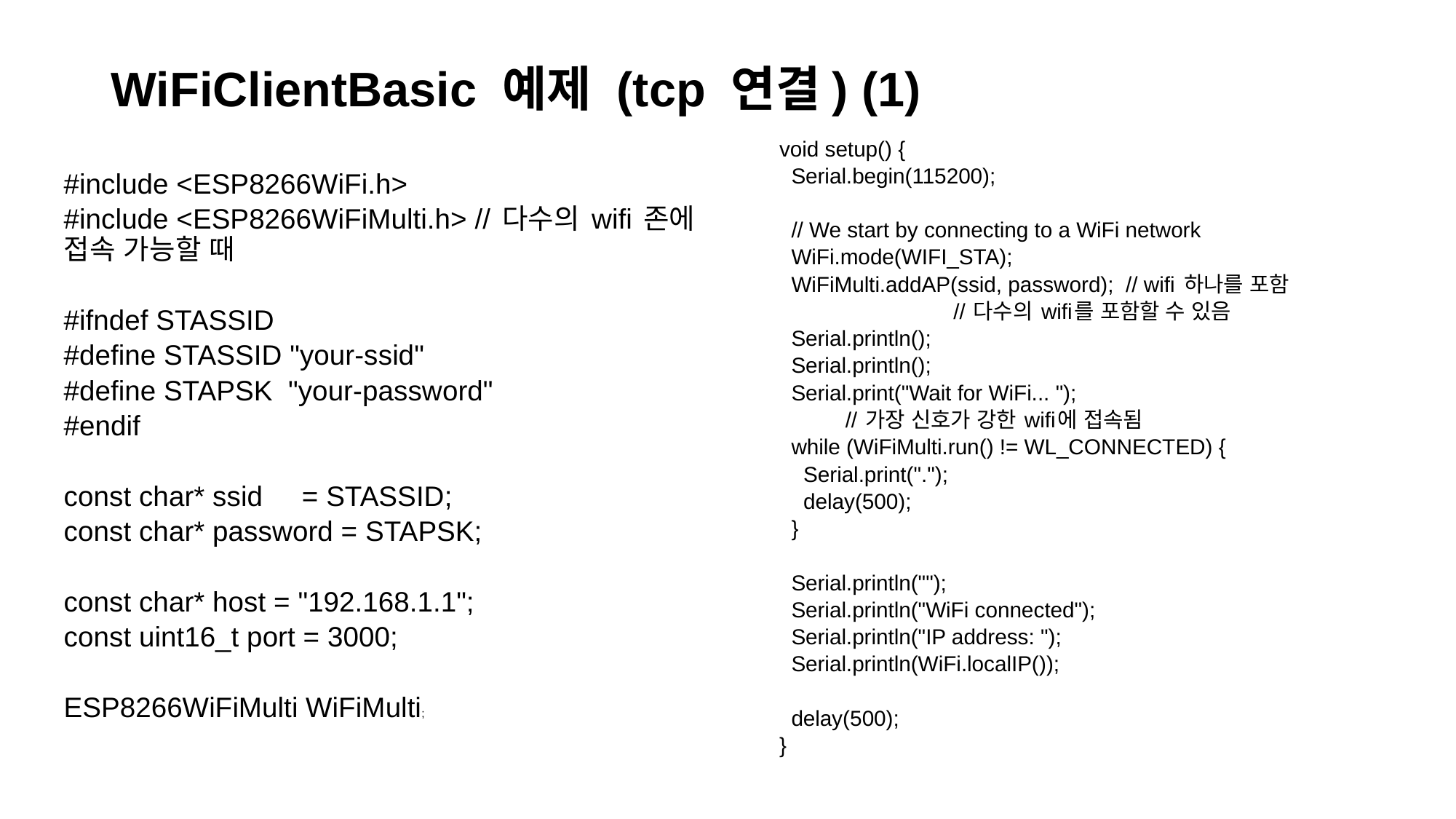

# WiFiClientBasic 예제 (tcp 연결) (1)
void setup() {
  Serial.begin(115200);

  // We start by connecting to a WiFi network
  WiFi.mode(WIFI_STA);
  WiFiMulti.addAP(ssid, password);  // wifi 하나를 포함
                             // 다수의 wifi를 포함할 수 있음
  Serial.println();
  Serial.println();
  Serial.print("Wait for WiFi... ");
           // 가장 신호가 강한 wifi에 접속됨
  while (WiFiMulti.run() != WL_CONNECTED) {
    Serial.print(".");
    delay(500);
  }

  Serial.println("");
  Serial.println("WiFi connected");
  Serial.println("IP address: ");
  Serial.println(WiFi.localIP());

  delay(500);
}

#include <ESP8266WiFi.h>
#include <ESP8266WiFiMulti.h> // 다수의 wifi 존에 접속 가능할 때

#ifndef STASSID
#define STASSID "your-ssid"
#define STAPSK  "your-password"
#endif

const char* ssid     = STASSID;
const char* password = STAPSK;

const char* host = "192.168.1.1";
const uint16_t port = 3000;

ESP8266WiFiMulti WiFiMulti;